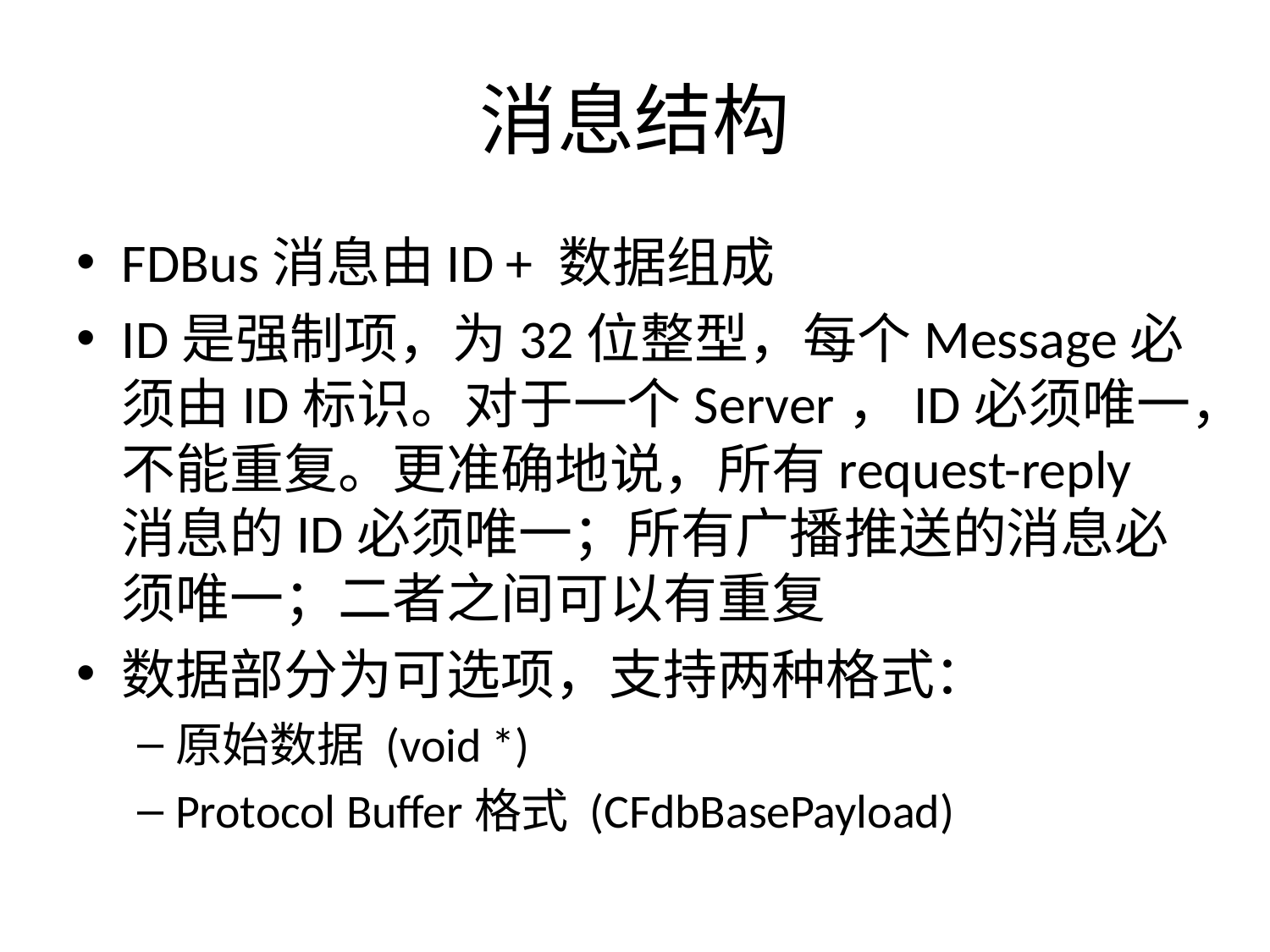

# 消息结构
FDBus消息由ID + 数据组成
ID是强制项，为32位整型，每个Message必须由ID标识。对于一个Server，ID必须唯一，不能重复。更准确地说，所有request-reply消息的ID必须唯一；所有广播推送的消息必须唯一；二者之间可以有重复
数据部分为可选项，支持两种格式：
原始数据 (void *)
Protocol Buffer格式 (CFdbBasePayload)